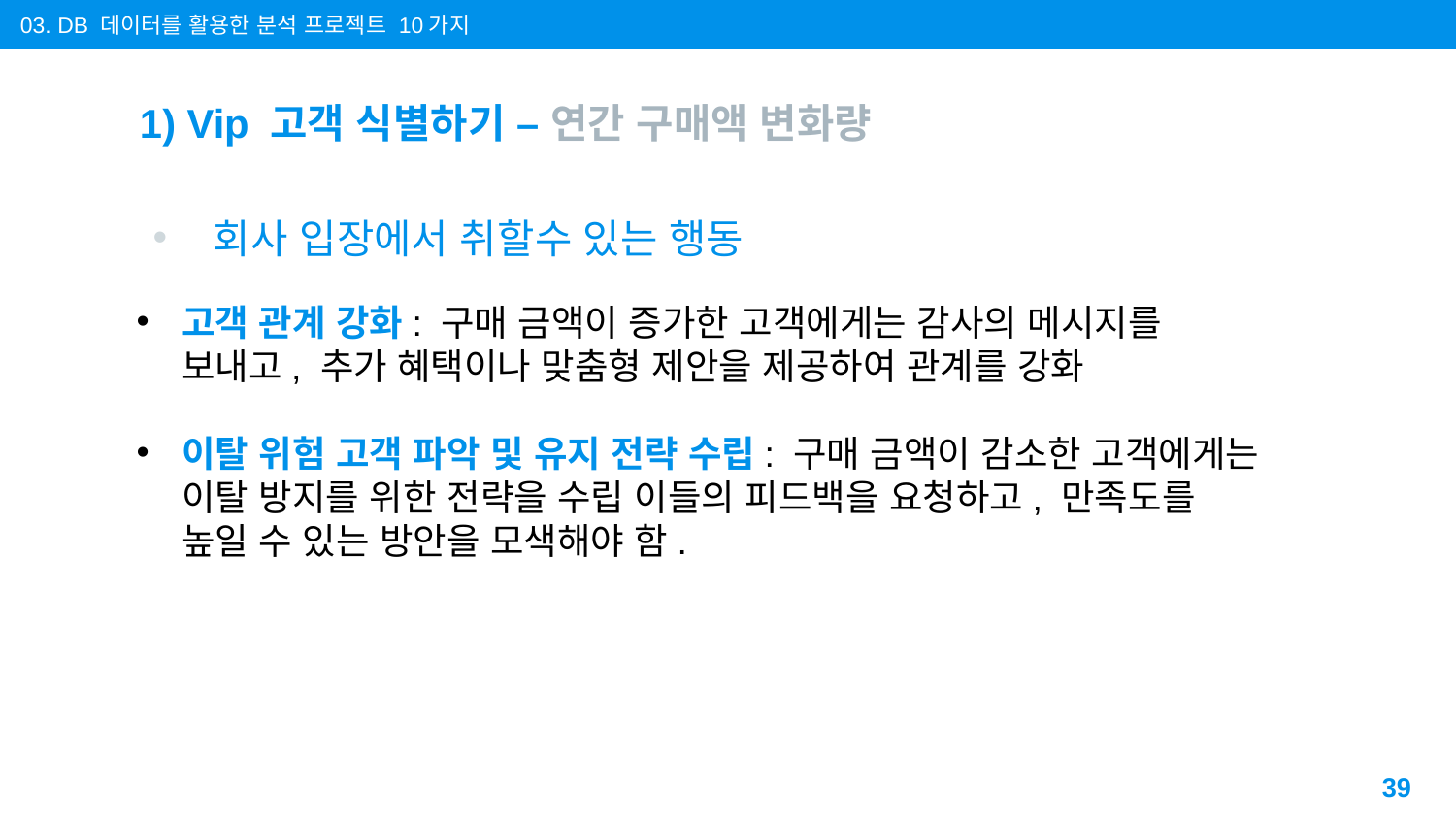

03. DB 데이터를 활용한 분석 프로젝트 10가지
# 1) Vip 고객 식별하기 – 연간 구매액 변화량
회사 입장에서 취할수 있는 행동

고객 관계 강화: 구매 금액이 증가한 고객에게는 감사의 메시지를 보내고, 추가 혜택이나 맞춤형 제안을 제공하여 관계를 강화

이탈 위험 고객 파악 및 유지 전략 수립: 구매 금액이 감소한 고객에게는 이탈 방지를 위한 전략을 수립 이들의 피드백을 요청하고, 만족도를 높일 수 있는 방안을 모색해야 함.
39